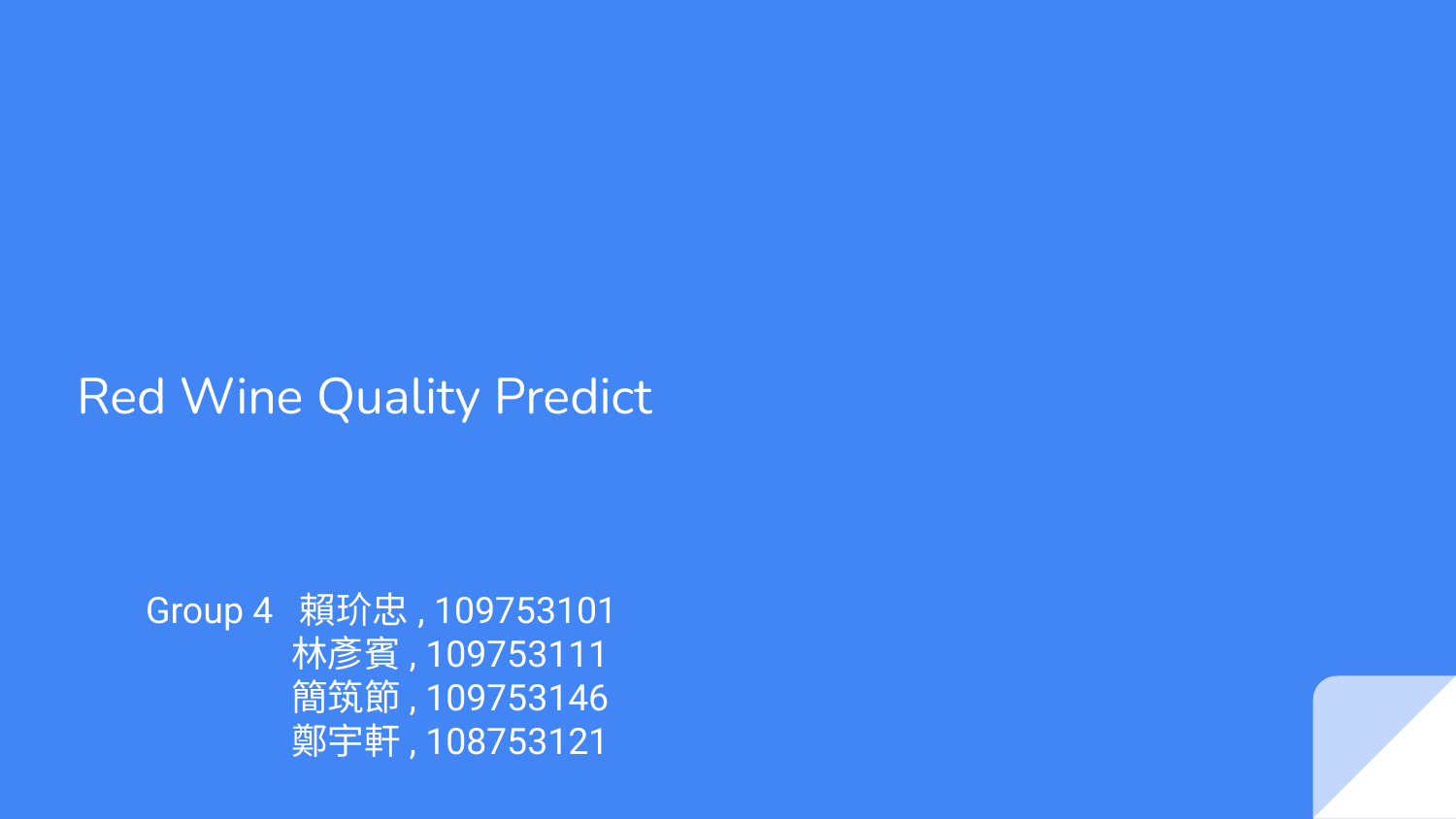

# Red Wine Quality Predict
Group 4  賴玠忠, 109753101
林彥賓, 109753111
簡筑節, 109753146
鄭宇軒, 108753121